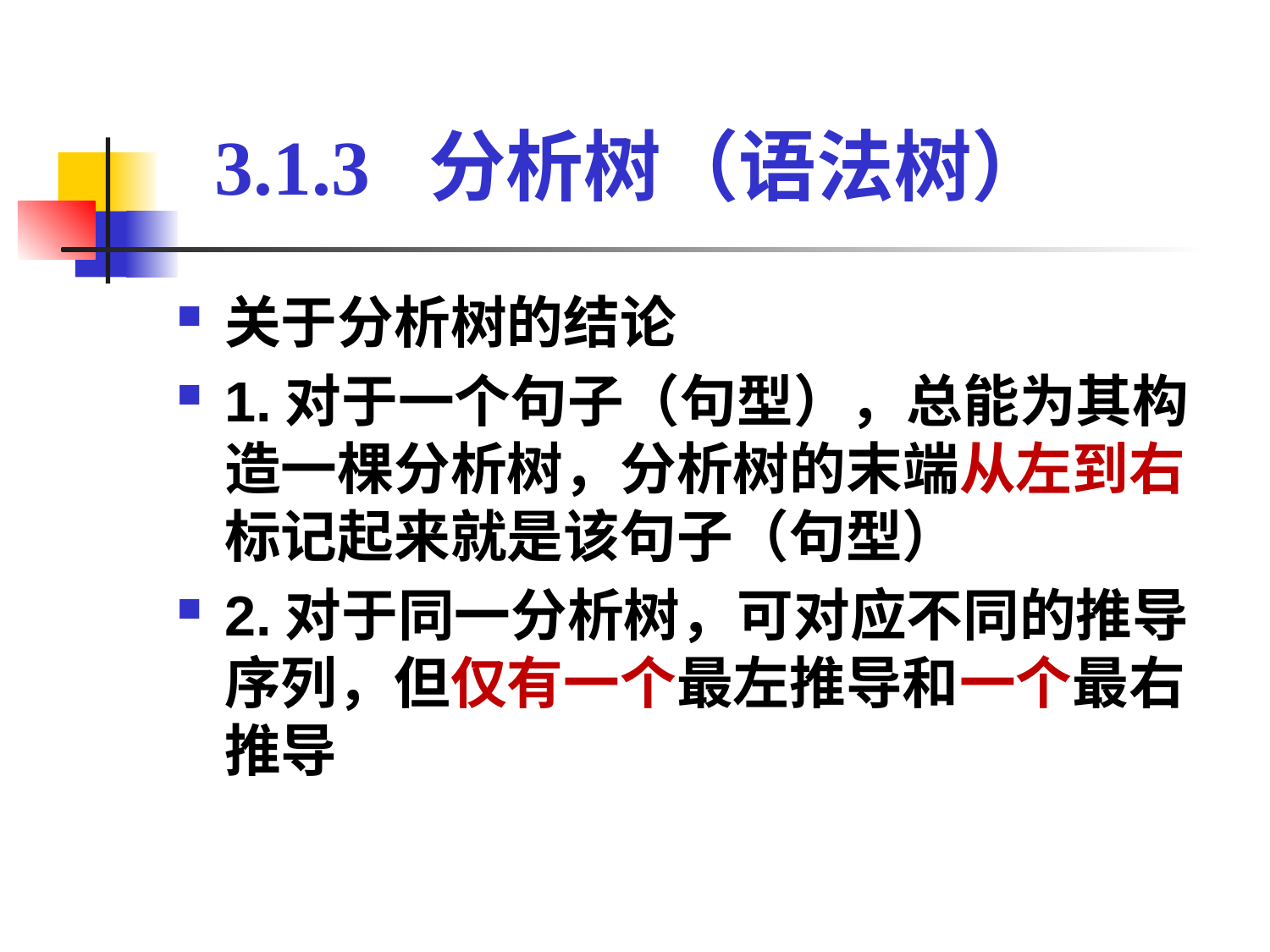

# 3.1.3  分析树（语法树）
关于分析树的结论
1.对于一个句子（句型），总能为其构造一棵分析树，分析树的末端从左到右标记起来就是该句子（句型）
2.对于同一分析树，可对应不同的推导序列，但仅有一个最左推导和一个最右推导